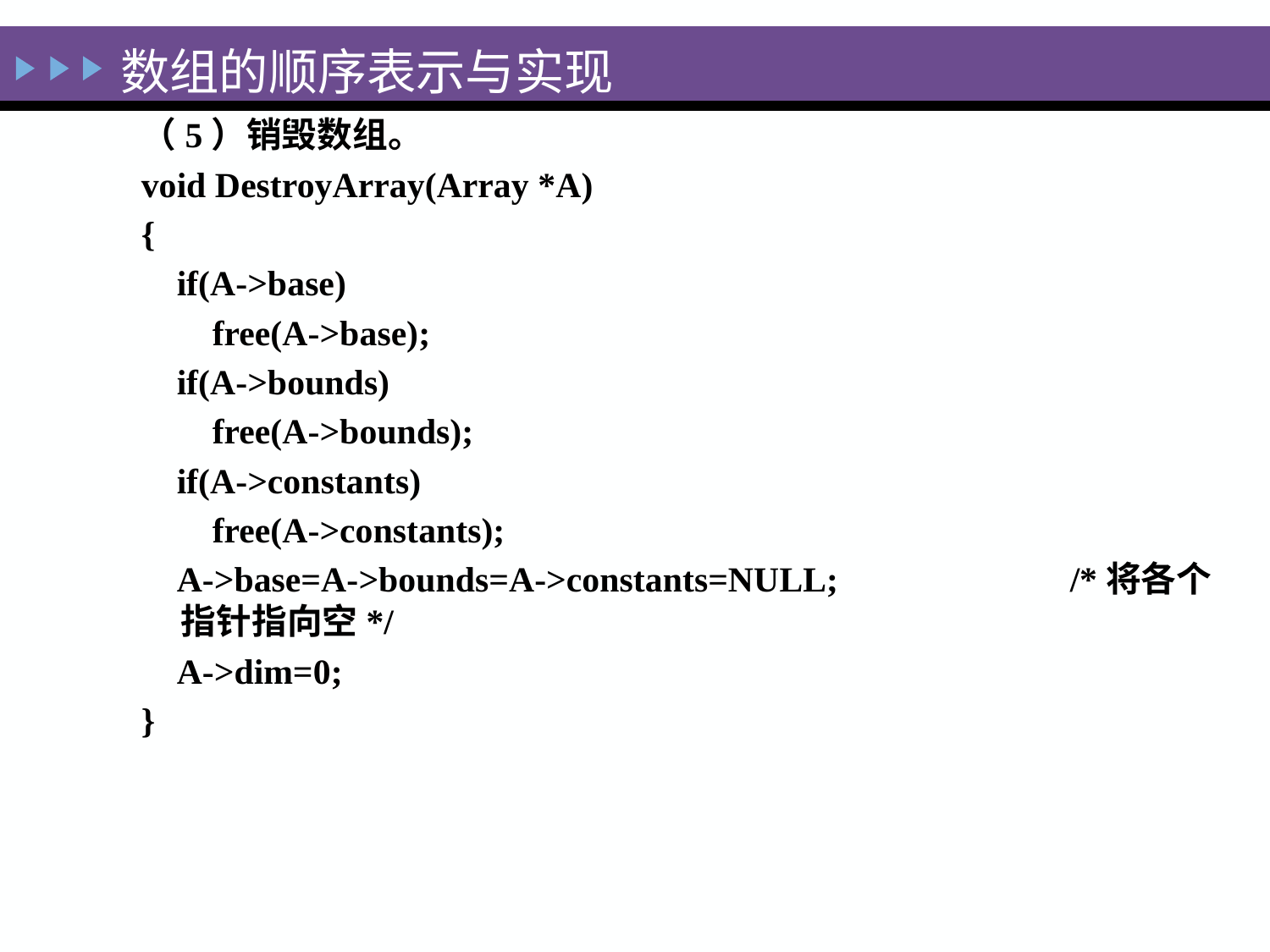

# 数组的顺序表示与实现
（5）销毁数组。
void DestroyArray(Array *A)
{
    if(A->base)
        free(A->base);
    if(A->bounds)
        free(A->bounds);
    if(A->constants)
        free(A->constants);
    A->base=A->bounds=A->constants=NULL;		/*将各个指针指向空*/
    A->dim=0;
}